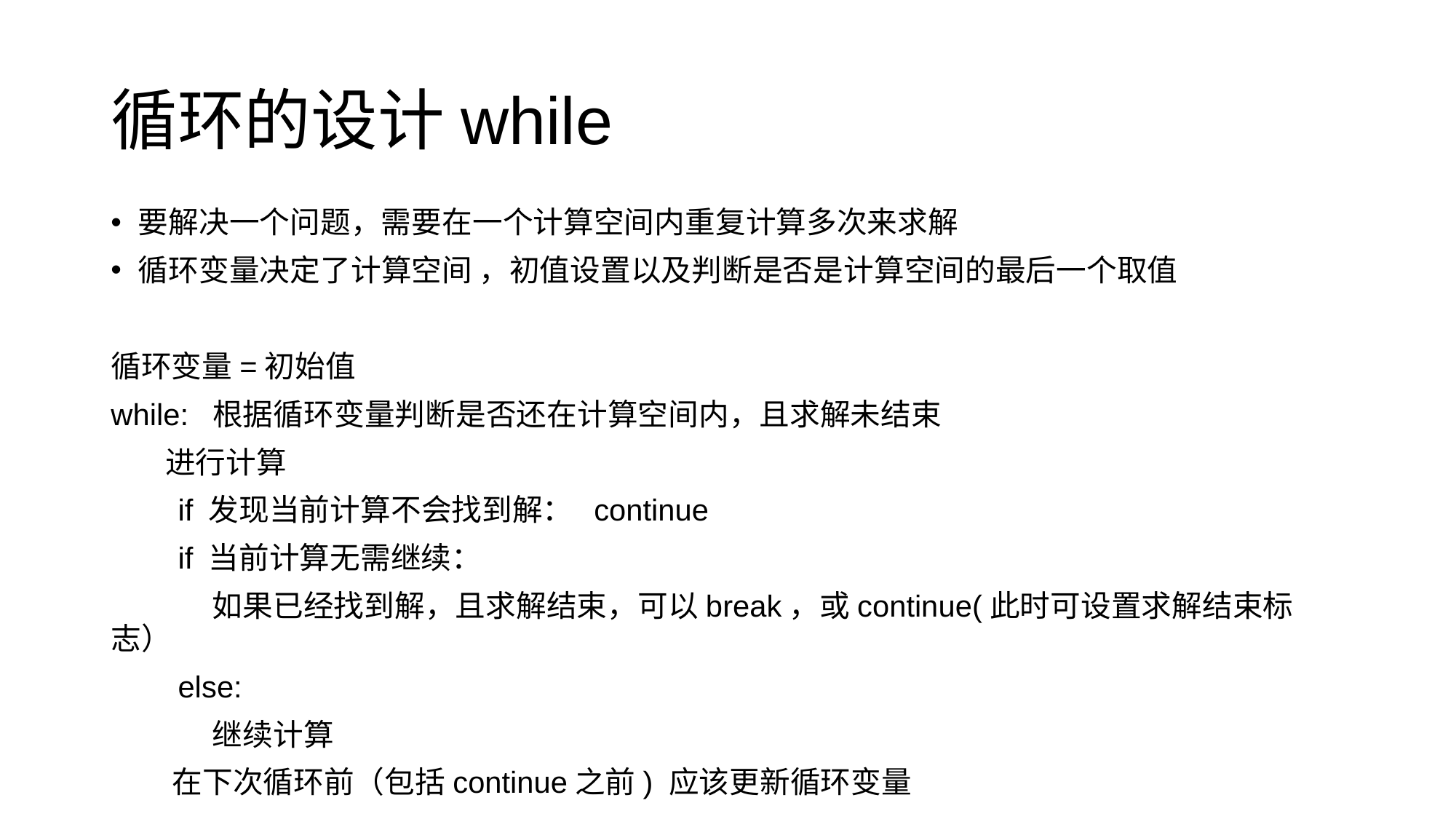

# 循环的设计while
要解决一个问题，需要在一个计算空间内重复计算多次来求解
循环变量决定了计算空间 ，初值设置以及判断是否是计算空间的最后一个取值

循环变量=初始值
while:  根据循环变量判断是否还在计算空间内，且求解未结束
       进行计算
        if 发现当前计算不会找到解：  continue
        if 当前计算无需继续：
              如果已经找到解，且求解结束，可以break，或continue(此时可设置求解结束标志）
        else:
              继续计算
        在下次循环前（包括continue之前) 应该更新循环变量